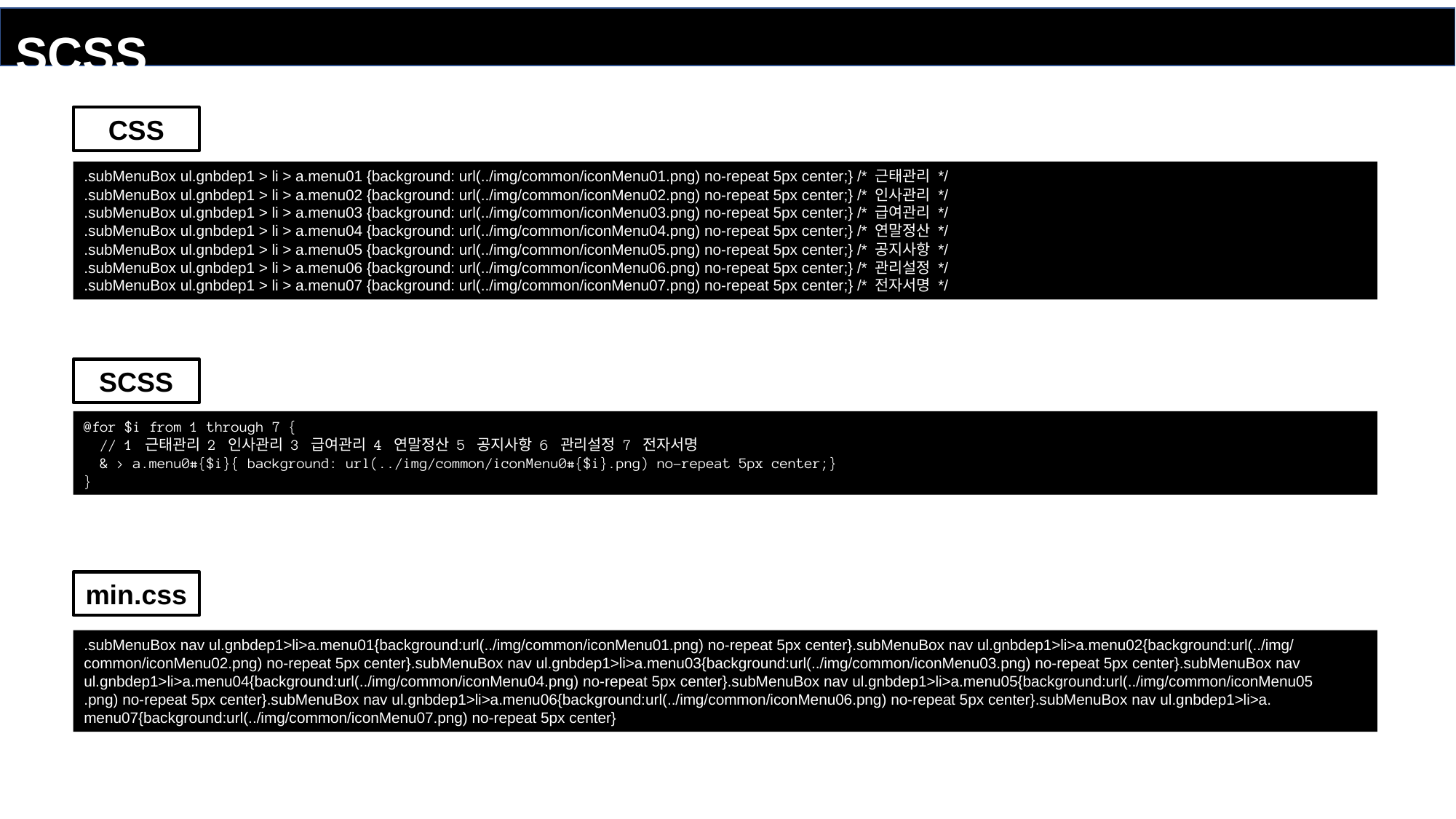

SCSS
CSS
.subMenuBox ul.gnbdep1 > li > a.menu01 {background: url(../img/common/iconMenu01.png) no-repeat 5px center;} /* 근태관리 */
.subMenuBox ul.gnbdep1 > li > a.menu02 {background: url(../img/common/iconMenu02.png) no-repeat 5px center;} /* 인사관리 */
.subMenuBox ul.gnbdep1 > li > a.menu03 {background: url(../img/common/iconMenu03.png) no-repeat 5px center;} /* 급여관리 */
.subMenuBox ul.gnbdep1 > li > a.menu04 {background: url(../img/common/iconMenu04.png) no-repeat 5px center;} /* 연말정산 */
.subMenuBox ul.gnbdep1 > li > a.menu05 {background: url(../img/common/iconMenu05.png) no-repeat 5px center;} /* 공지사항 */
.subMenuBox ul.gnbdep1 > li > a.menu06 {background: url(../img/common/iconMenu06.png) no-repeat 5px center;} /* 관리설정 */
.subMenuBox ul.gnbdep1 > li > a.menu07 {background: url(../img/common/iconMenu07.png) no-repeat 5px center;} /* 전자서명 */
SCSS
@for $i from 1 through 7 {
  // 1 근태관리 2 인사관리 3 급여관리 4 연말정산 5 공지사항 6 관리설정 7 전자서명
  & > a.menu0#{$i}{ background: url(../img/common/iconMenu0#{$i}.png) no-repeat 5px center;}
}
min.css
.subMenuBox nav ul.gnbdep1>li>a.menu01{background:url(../img/common/iconMenu01.png) no-repeat 5px center}.subMenuBox nav ul.gnbdep1>li>a.menu02{background:url(../img/
common/iconMenu02.png) no-repeat 5px center}.subMenuBox nav ul.gnbdep1>li>a.menu03{background:url(../img/common/iconMenu03.png) no-repeat 5px center}.subMenuBox nav ul.gnbdep1>li>a.menu04{background:url(../img/common/iconMenu04.png) no-repeat 5px center}.subMenuBox nav ul.gnbdep1>li>a.menu05{background:url(../img/common/iconMenu05
.png) no-repeat 5px center}.subMenuBox nav ul.gnbdep1>li>a.menu06{background:url(../img/common/iconMenu06.png) no-repeat 5px center}.subMenuBox nav ul.gnbdep1>li>a.
menu07{background:url(../img/common/iconMenu07.png) no-repeat 5px center}